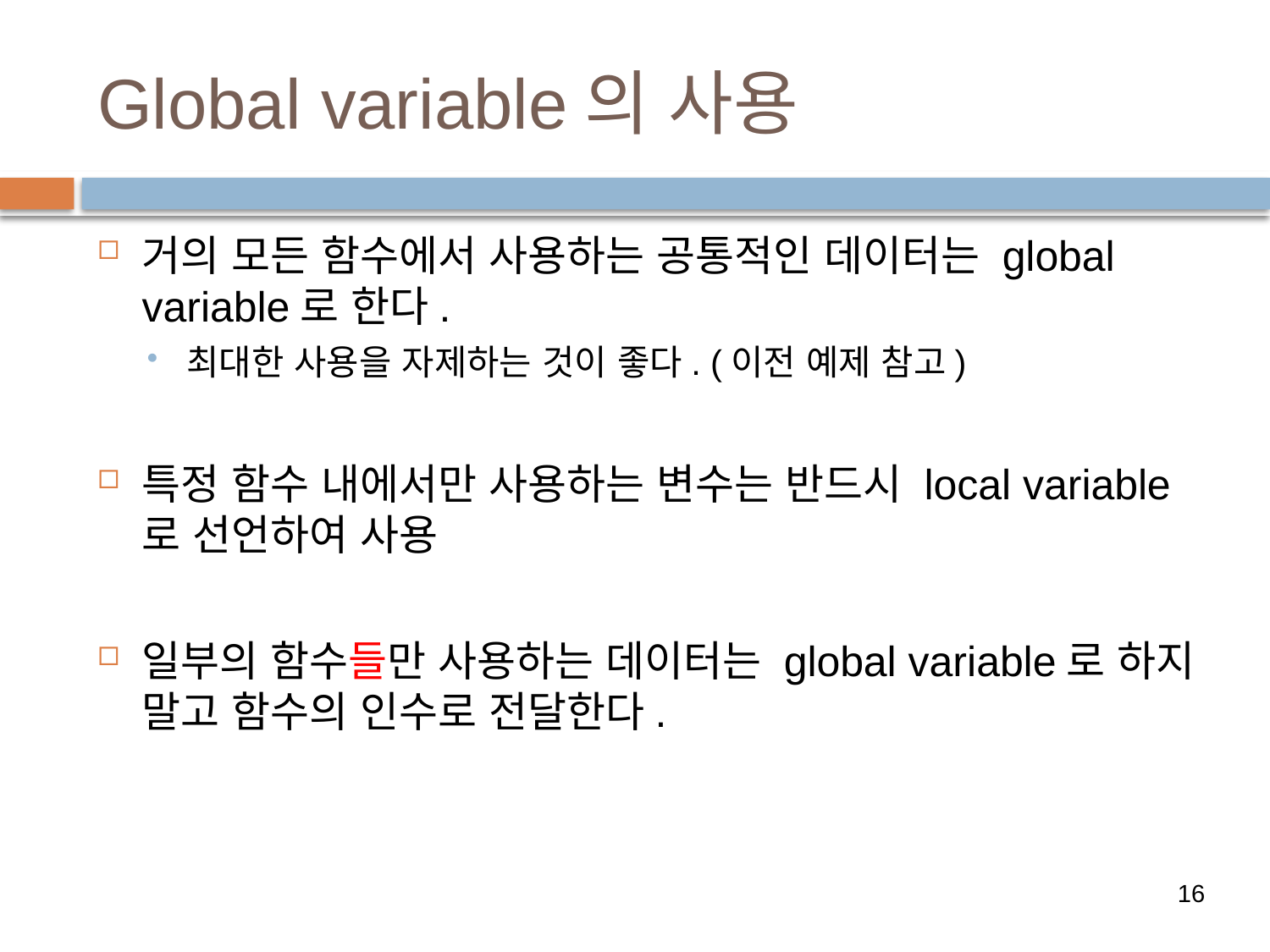

# Global variable의 사용
거의 모든 함수에서 사용하는 공통적인 데이터는 global variable로 한다.
최대한 사용을 자제하는 것이 좋다. (이전 예제 참고)

특정 함수 내에서만 사용하는 변수는 반드시 local variable로 선언하여 사용

일부의 함수들만 사용하는 데이터는 global variable로 하지 말고 함수의 인수로 전달한다.

16